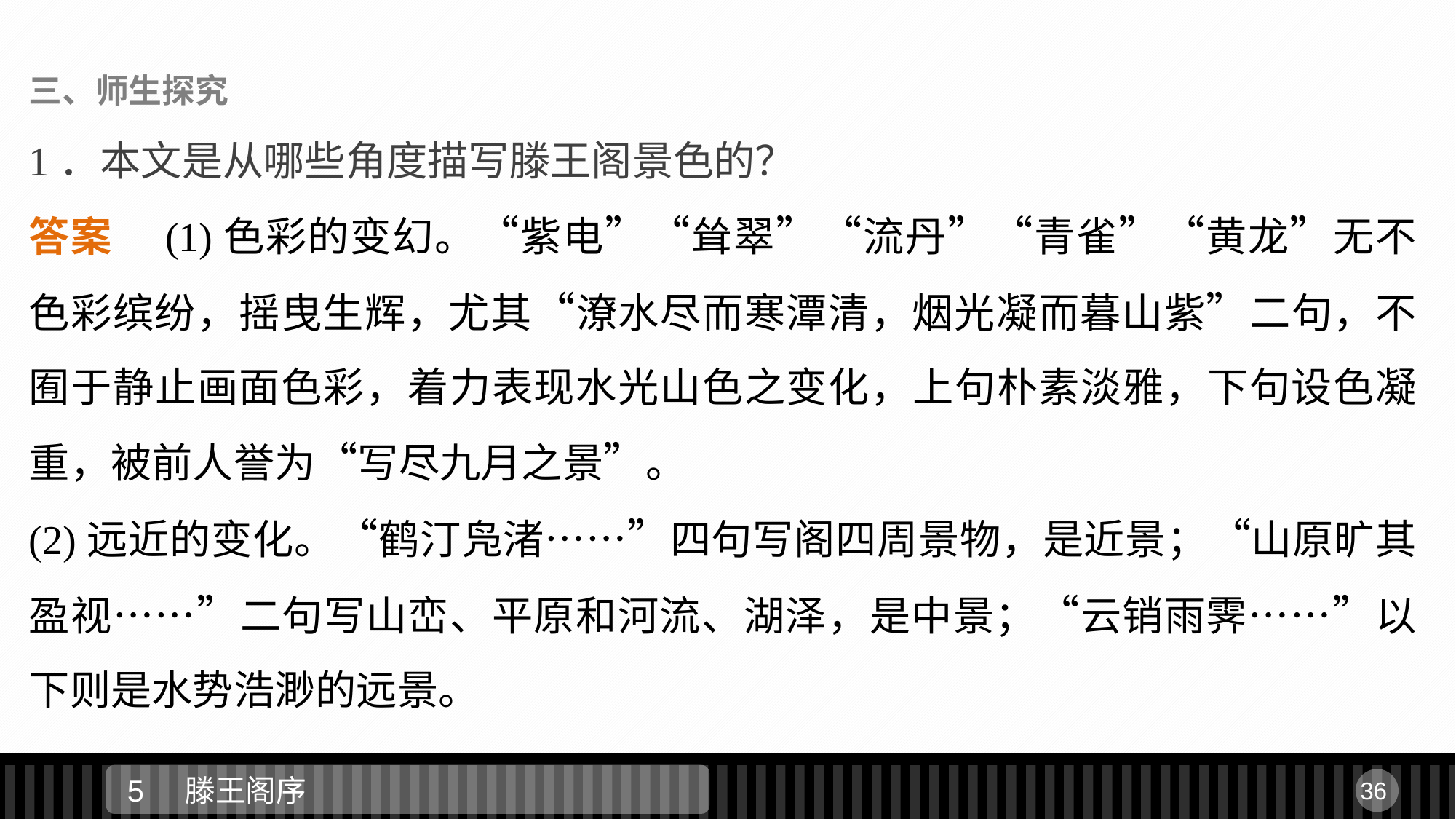

三、师生探究
1．本文是从哪些角度描写滕王阁景色的？
答案　(1)色彩的变幻。“紫电”“耸翠”“流丹”“青雀”“黄龙”无不色彩缤纷，摇曳生辉，尤其“潦水尽而寒潭清，烟光凝而暮山紫”二句，不囿于静止画面色彩，着力表现水光山色之变化，上句朴素淡雅，下句设色凝重，被前人誉为“写尽九月之景”。
(2)远近的变化。“鹤汀凫渚……”四句写阁四周景物，是近景；“山原旷其盈视……”二句写山峦、平原和河流、湖泽，是中景；“云销雨霁……”以下则是水势浩渺的远景。